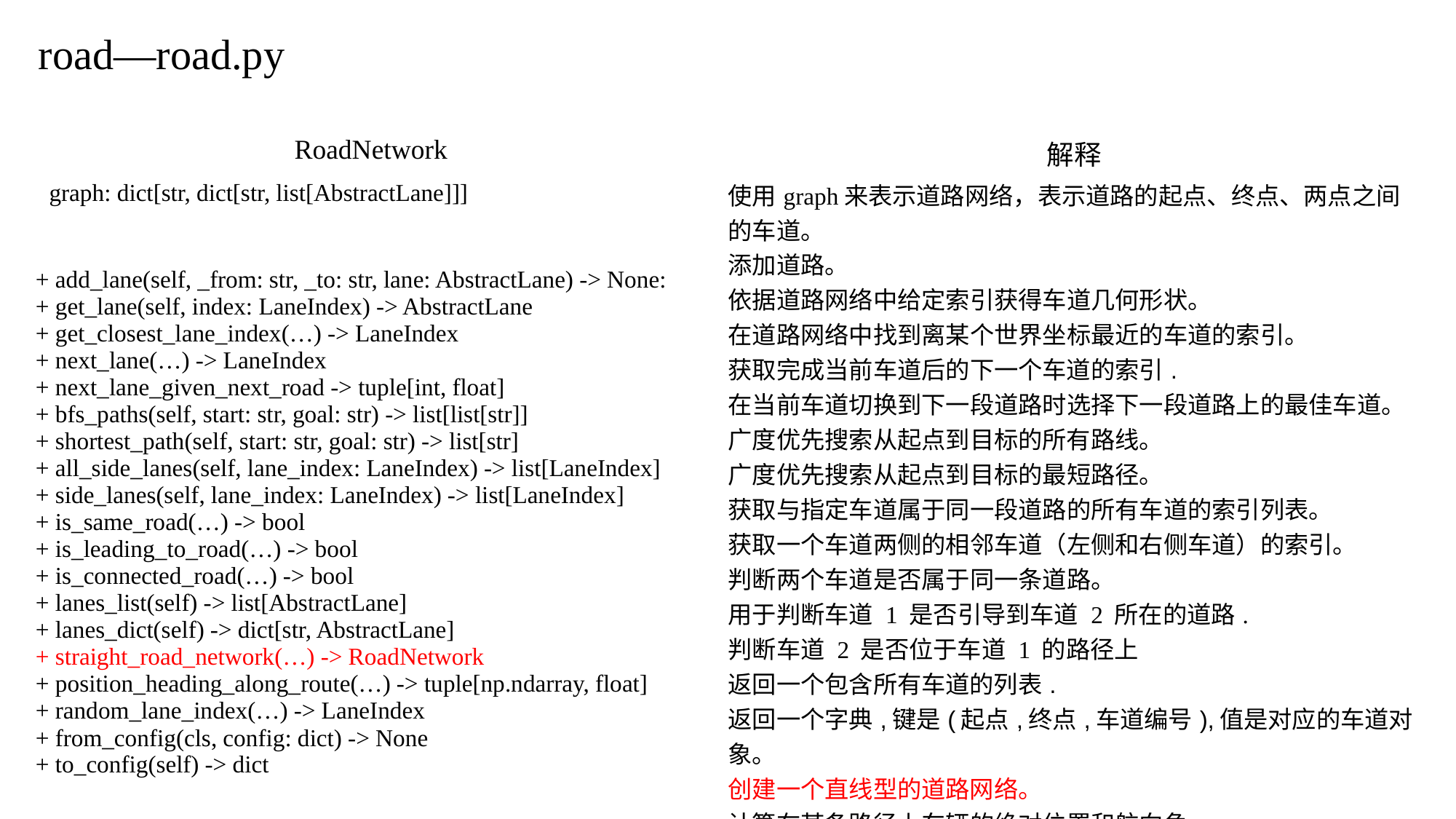

road—road.py
| RoadNetwork |
| --- |
| graph: dict[str, dict[str, list[AbstractLane]]] |
| + add\_lane(self, \_from: str, \_to: str, lane: AbstractLane) -> None: + get\_lane(self, index: LaneIndex) -> AbstractLane + get\_closest\_lane\_index(…) -> LaneIndex + next\_lane(…) -> LaneIndex + next\_lane\_given\_next\_road -> tuple[int, float] + bfs\_paths(self, start: str, goal: str) -> list[list[str]] + shortest\_path(self, start: str, goal: str) -> list[str] + all\_side\_lanes(self, lane\_index: LaneIndex) -> list[LaneIndex] + side\_lanes(self, lane\_index: LaneIndex) -> list[LaneIndex] + is\_same\_road(…) -> bool + is\_leading\_to\_road(…) -> bool + is\_connected\_road(…) -> bool + lanes\_list(self) -> list[AbstractLane] + lanes\_dict(self) -> dict[str, AbstractLane] + straight\_road\_network(…) -> RoadNetwork + position\_heading\_along\_route(…) -> tuple[np.ndarray, float] + random\_lane\_index(…) -> LaneIndex + from\_config(cls, config: dict) -> None + to\_config(self) -> dict |
| 解释 |
| --- |
| 使用graph来表示道路网络，表示道路的起点、终点、两点之间的车道。 |
| 添加道路。 依据道路网络中给定索引获得车道几何形状。 在道路网络中找到离某个世界坐标最近的车道的索引。 获取完成当前车道后的下一个车道的索引. 在当前车道切换到下一段道路时选择下一段道路上的最佳车道。 广度优先搜索从起点到目标的所有路线。 广度优先搜索从起点到目标的最短路径。 获取与指定车道属于同一段道路的所有车道的索引列表。 获取一个车道两侧的相邻车道（左侧和右侧车道）的索引。 判断两个车道是否属于同一条道路。 用于判断车道 1 是否引导到车道 2 所在的道路. 判断车道 2 是否位于车道 1 的路径上 返回一个包含所有车道的列表. 返回一个字典,键是(起点,终点,车道编号),值是对应的车道对象。 创建一个直线型的道路网络。 计算在某条路径上车辆的绝对位置和航向角。 从道路网络中随机选择一个车道的索引，并返回该车道的索引。 根据提供的配置字典（config）初始化一个 RoadNetwork 对象 将当前的 RoadNetwork 对象转换为配置字典的形式 |